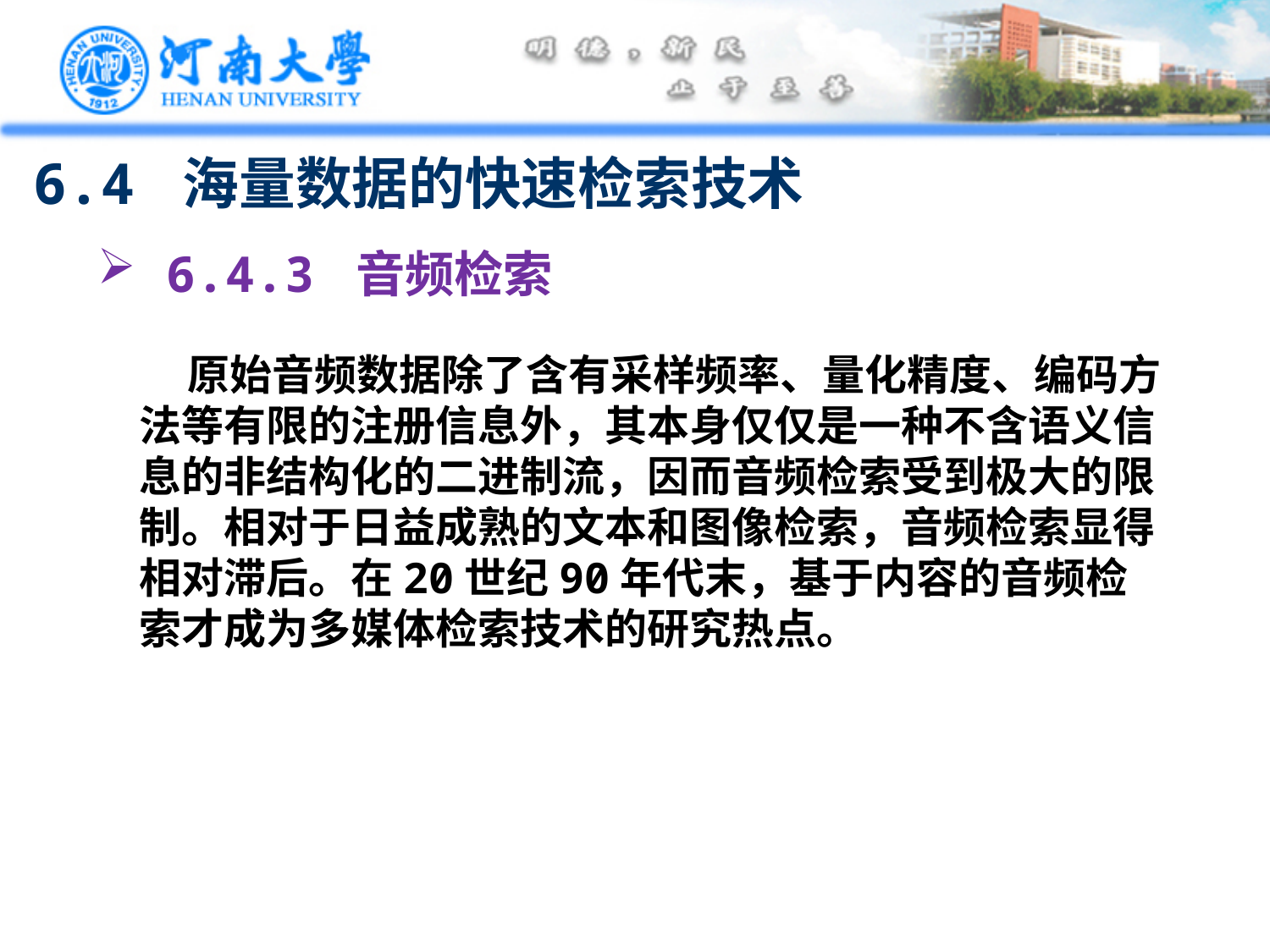

6.4 海量数据的快速检索技术
 6.4.3 音频检索
    原始音频数据除了含有采样频率、量化精度、编码方法等有限的注册信息外，其本身仅仅是一种不含语义信息的非结构化的二进制流，因而音频检索受到极大的限制。相对于日益成熟的文本和图像检索，音频检索显得相对滞后。在20世纪90年代末，基于内容的音频检索才成为多媒体检索技术的研究热点。